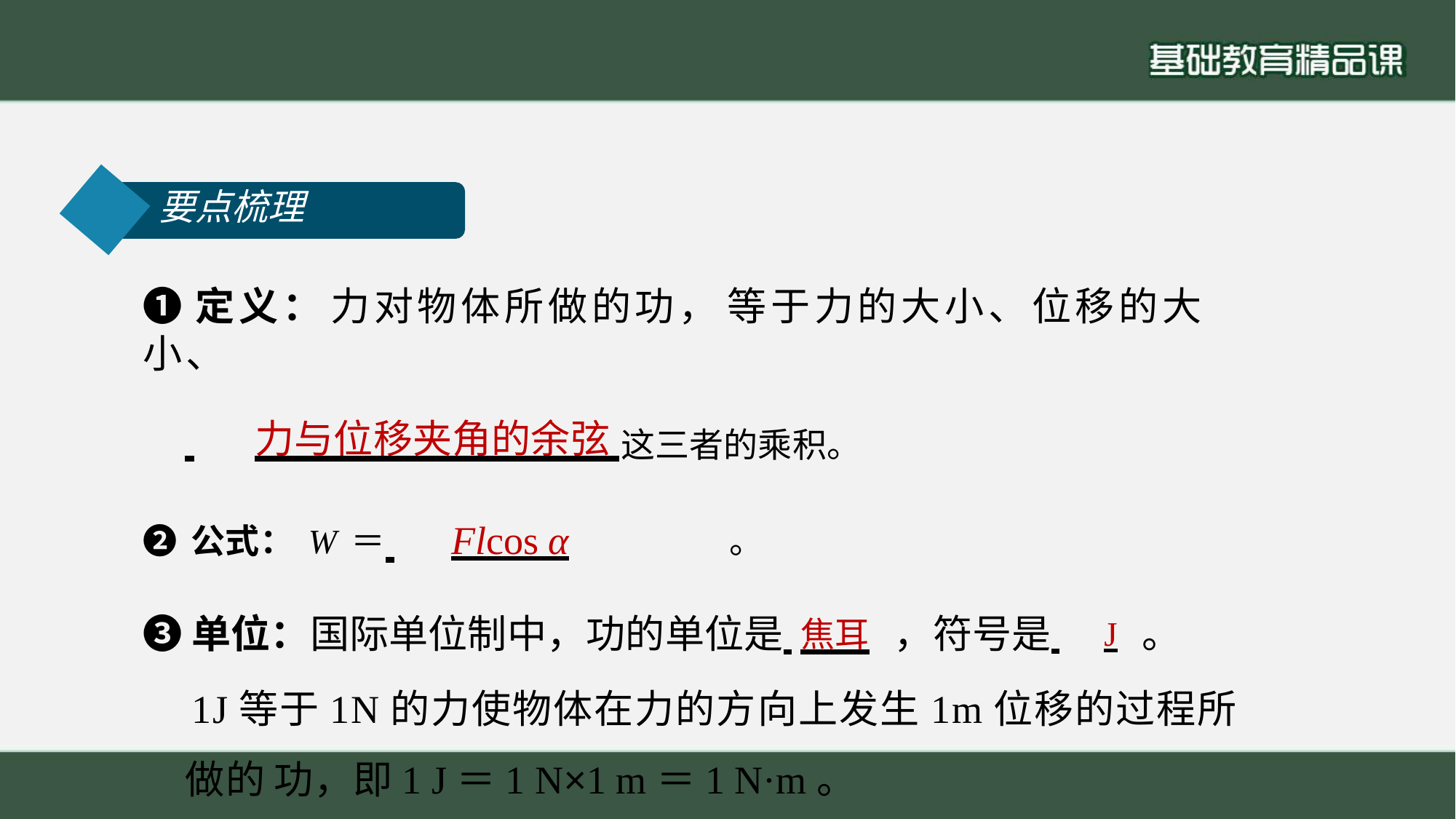

# 要点梳理
❶定义： 力对物体所做的功， 等于力的大小、位移的大小、
 	力与位移夹角的余弦 这三者的乘积。
❷公式：W＝ 	Flcos α	。
❸单位：国际单位制中，功的单位是 焦耳	，符号是 	J	。
1J等于1N的力使物体在力的方向上发生1m位移的过程所做的 功，即1 J＝1 N×1 m＝1 N·m。